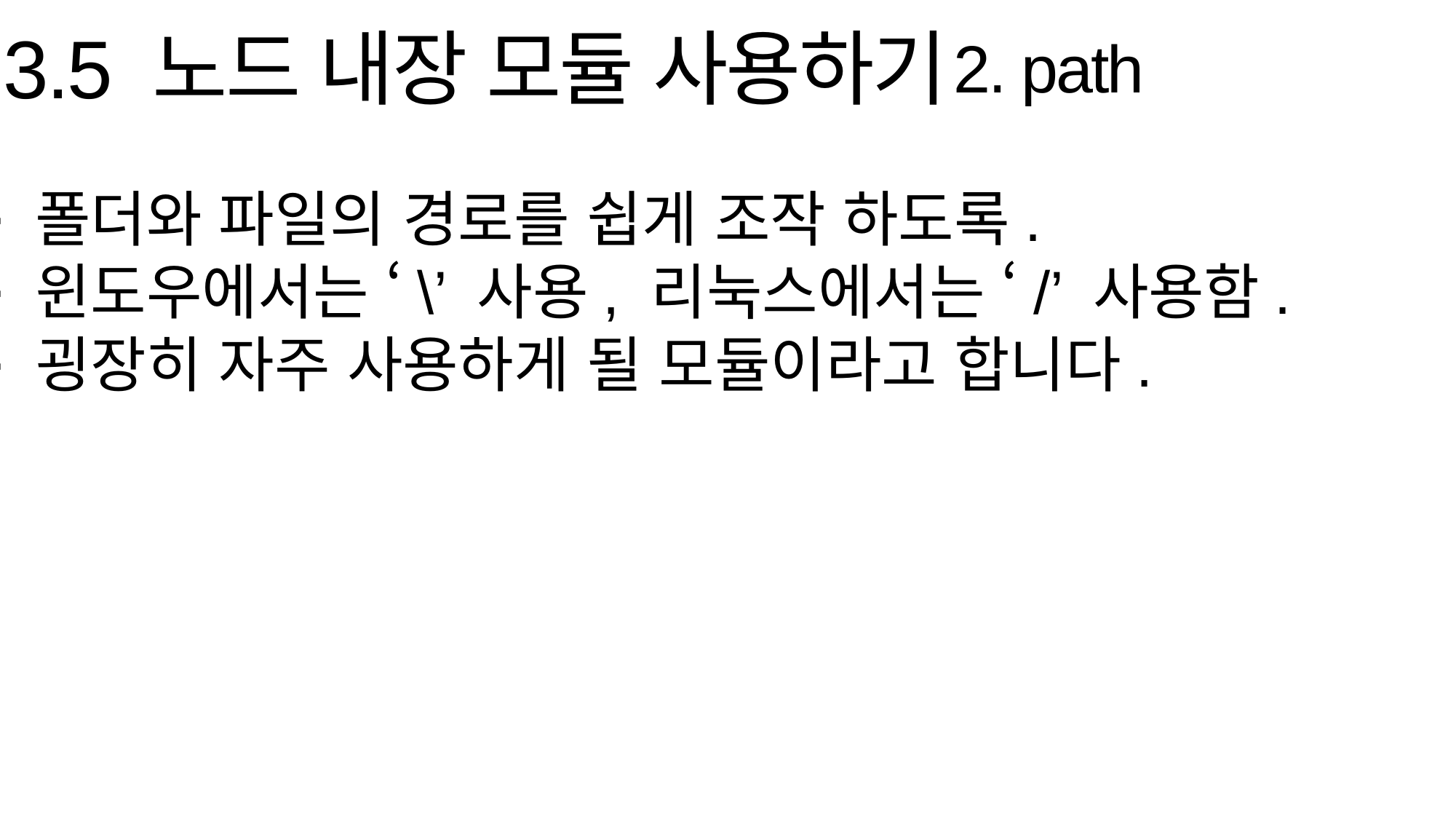

3.5 노드 내장 모듈 사용하기
2. path
> 폴더와 파일의 경로를 쉽게 조작 하도록.
> 윈도우에서는 ‘\’ 사용, 리눅스에서는 ‘/’ 사용함.
> 굉장히 자주 사용하게 될 모듈이라고 합니다.